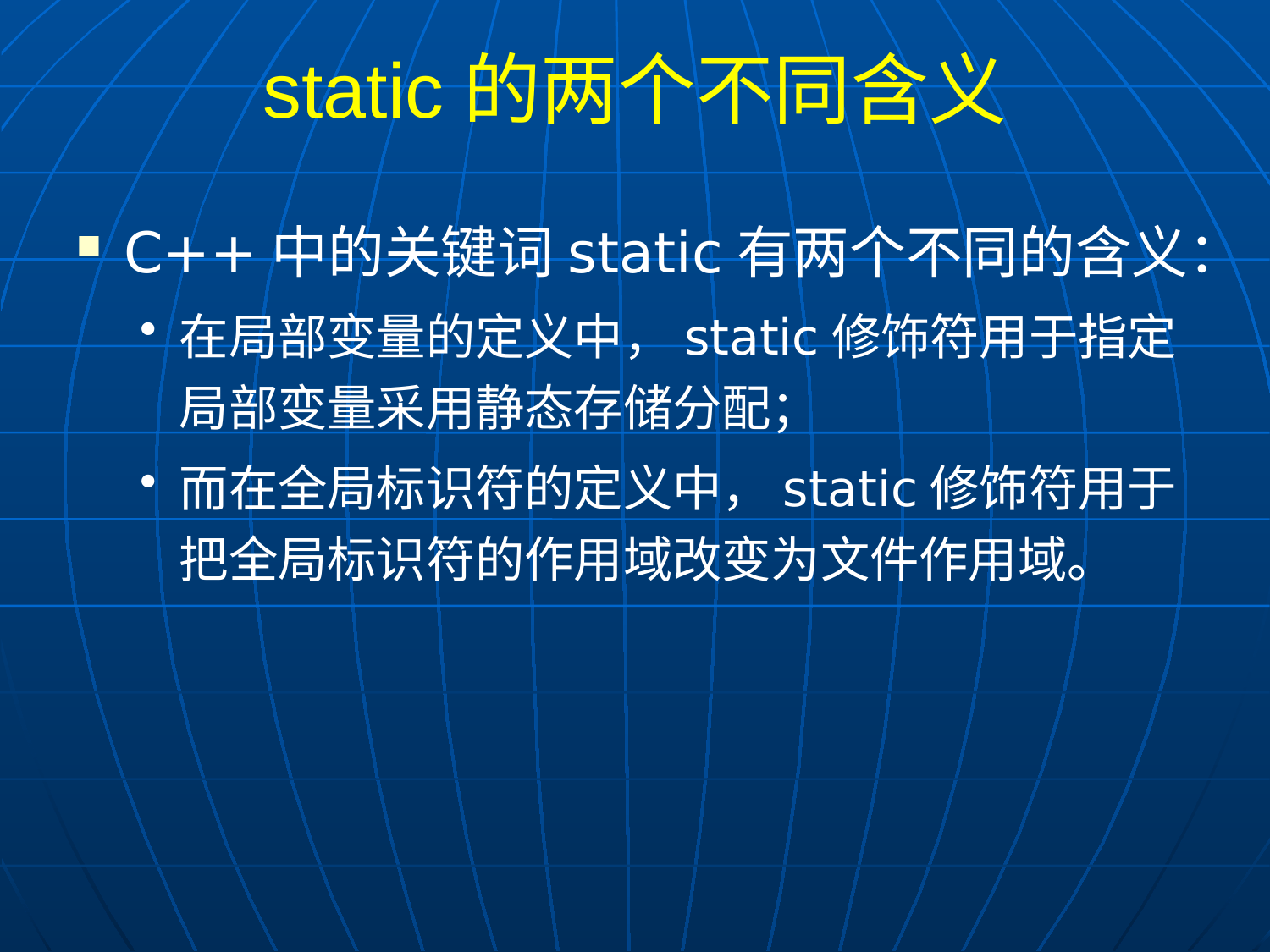

# static的两个不同含义
C++中的关键词static有两个不同的含义：
在局部变量的定义中，static修饰符用于指定局部变量采用静态存储分配；
而在全局标识符的定义中，static修饰符用于把全局标识符的作用域改变为文件作用域。